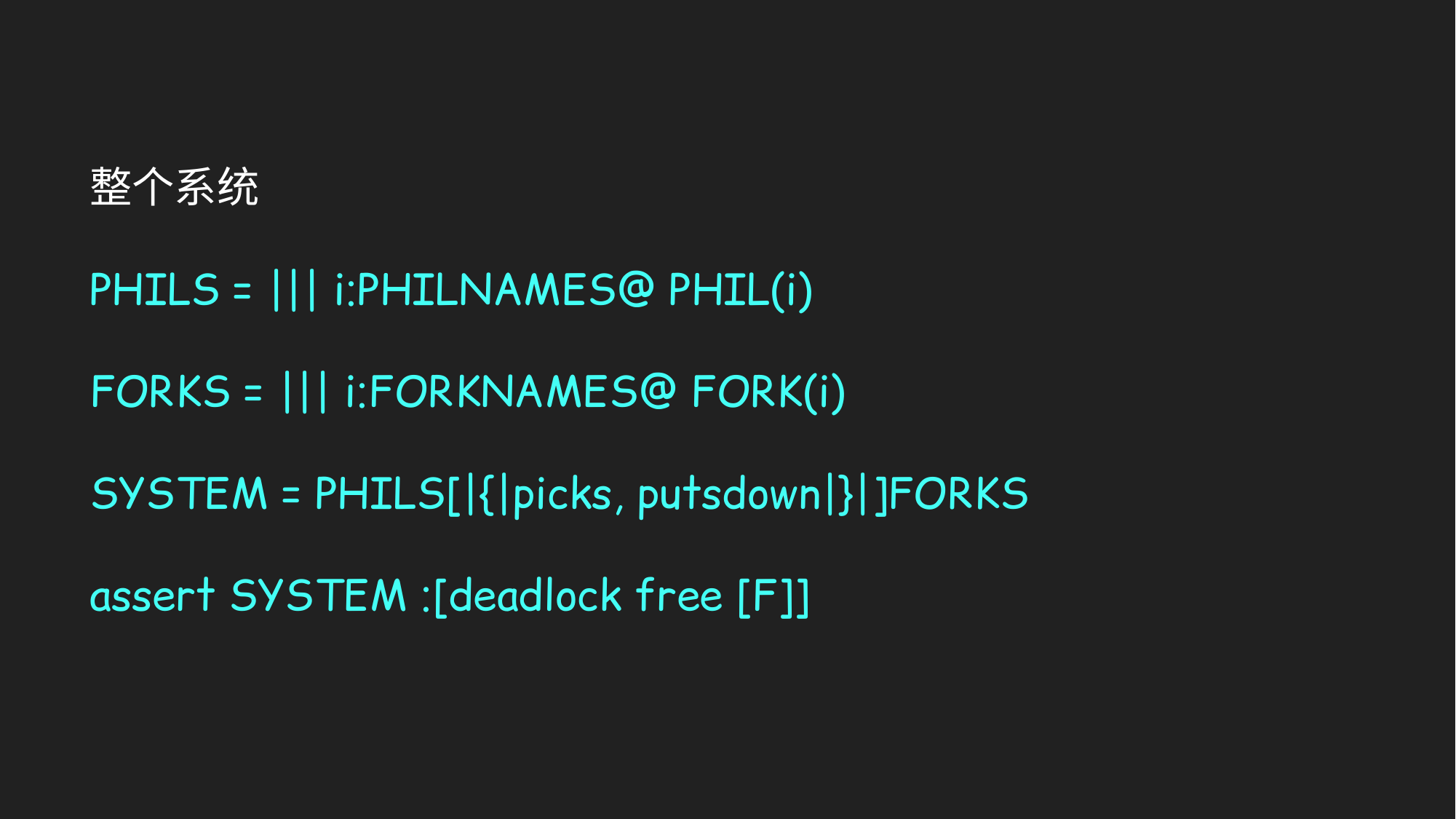

整个系统

PHILS = ||| i:PHILNAMES@ PHIL(i)

FORKS = ||| i:FORKNAMES@ FORK(i)

SYSTEM = PHILS[|{|picks, putsdown|}|]FORKS

assert SYSTEM :[deadlock free [F]]